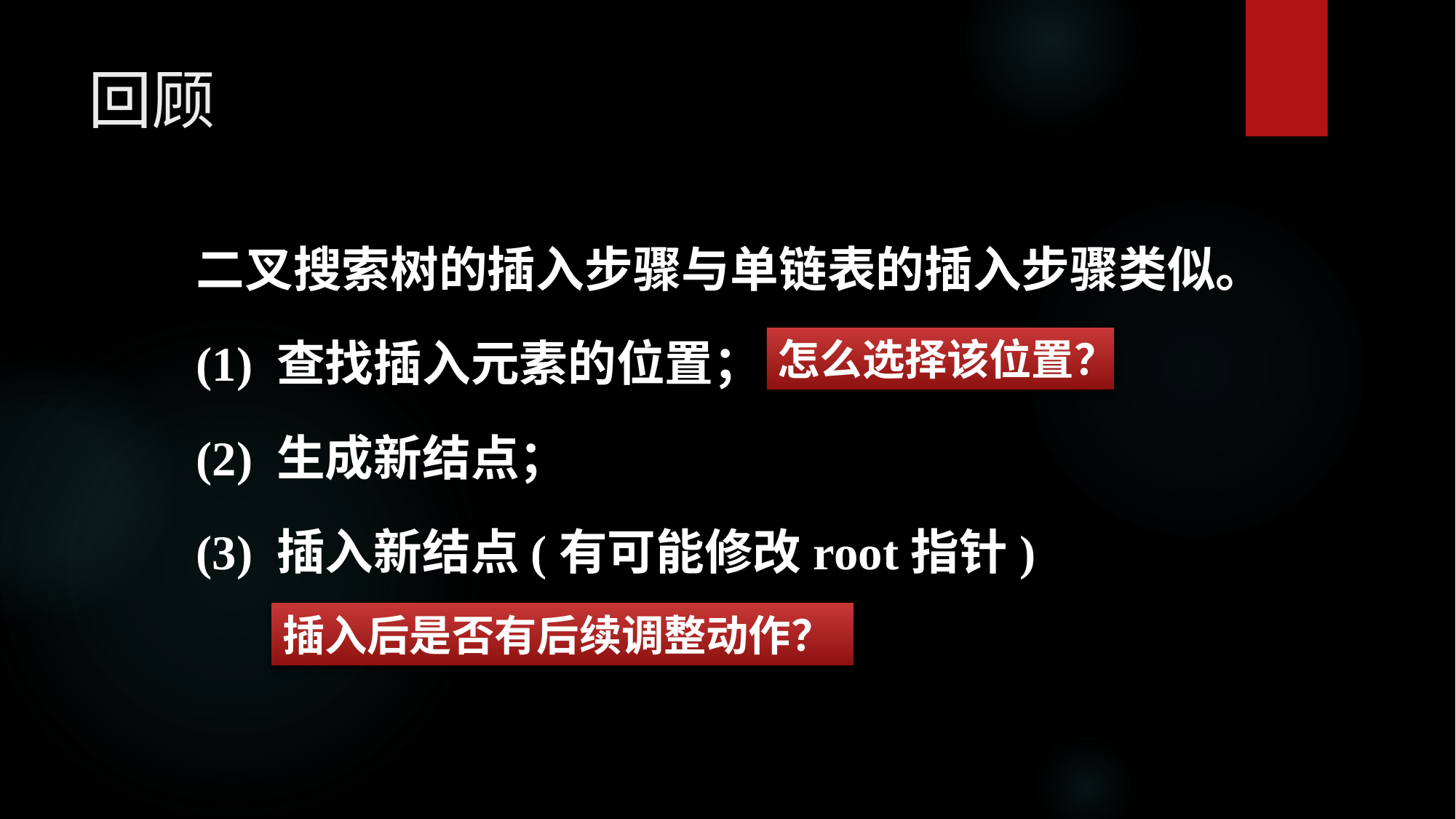

# 回顾
二叉搜索树的插入步骤与单链表的插入步骤类似。
(1) 查找插入元素的位置；
(2) 生成新结点；
(3) 插入新结点(有可能修改root指针)
怎么选择该位置？
插入后是否有后续调整动作？